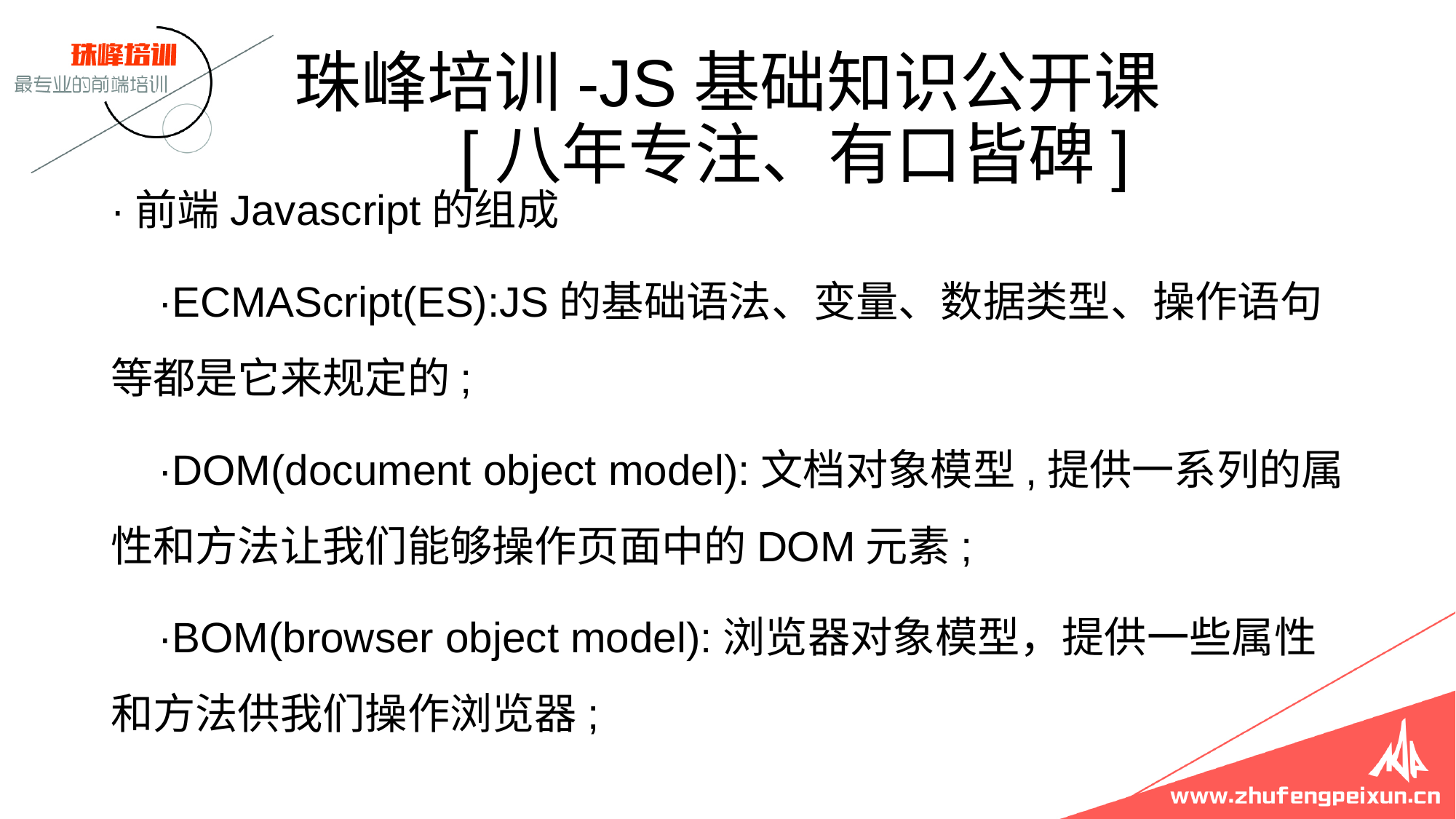

# 珠峰培训-JS基础知识公开课 [八年专注、有口皆碑]
·前端Javascript的组成
    ·ECMAScript(ES):JS的基础语法、变量、数据类型、操作语句等都是它来规定的;
    ·DOM(document object model):文档对象模型,提供一系列的属性和方法让我们能够操作页面中的DOM元素;
    ·BOM(browser object model):浏览器对象模型，提供一些属性和方法供我们操作浏览器;